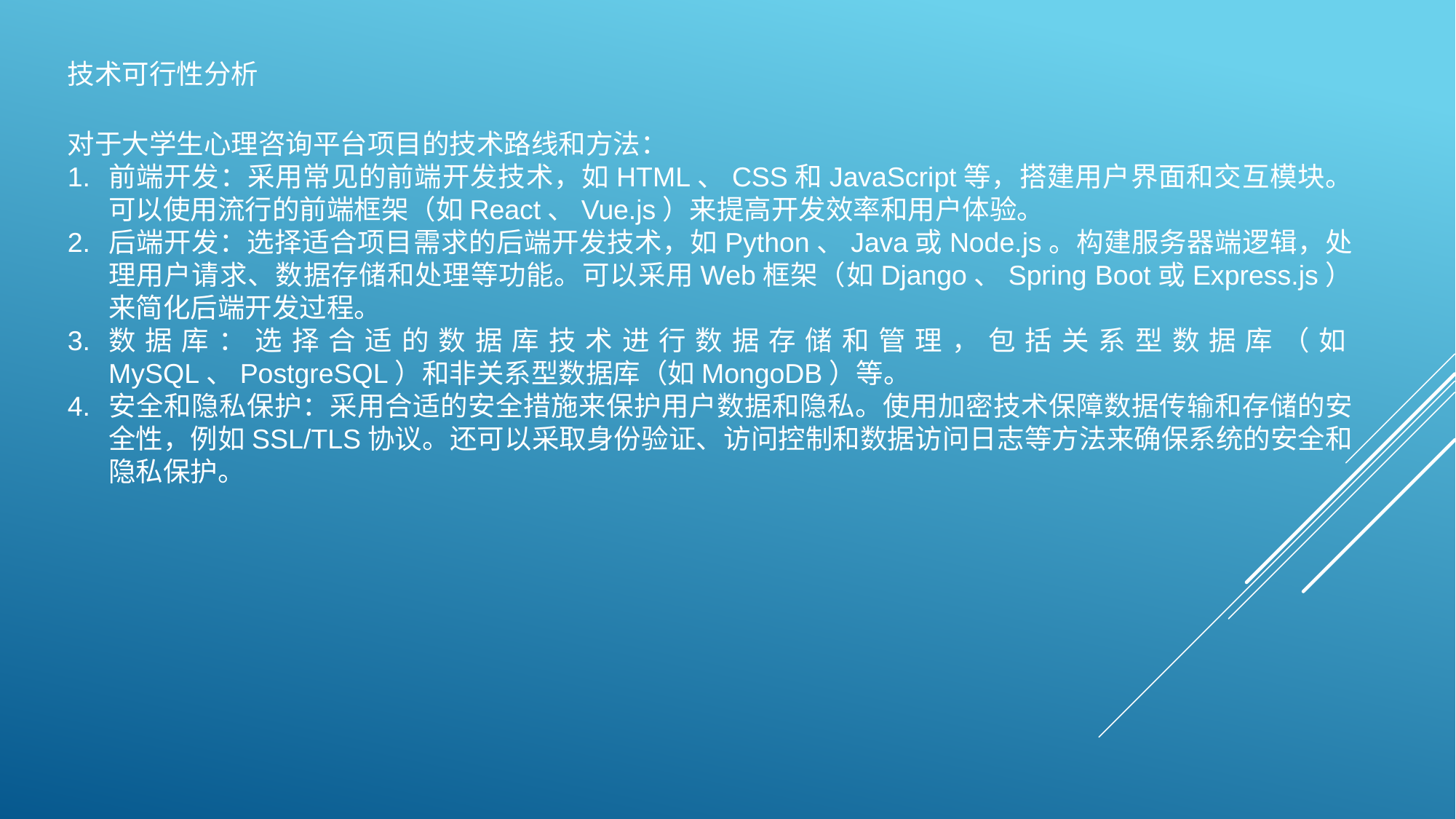

技术可行性分析
对于大学生心理咨询平台项目的技术路线和方法：
前端开发：采用常见的前端开发技术，如HTML、CSS和JavaScript等，搭建用户界面和交互模块。可以使用流行的前端框架（如React、Vue.js）来提高开发效率和用户体验。
后端开发：选择适合项目需求的后端开发技术，如Python、Java或Node.js。构建服务器端逻辑，处理用户请求、数据存储和处理等功能。可以采用Web框架（如Django、Spring Boot或Express.js）来简化后端开发过程。
数据库：选择合适的数据库技术进行数据存储和管理，包括关系型数据库（如MySQL、PostgreSQL）和非关系型数据库（如MongoDB）等。
安全和隐私保护：采用合适的安全措施来保护用户数据和隐私。使用加密技术保障数据传输和存储的安全性，例如SSL/TLS协议。还可以采取身份验证、访问控制和数据访问日志等方法来确保系统的安全和隐私保护。